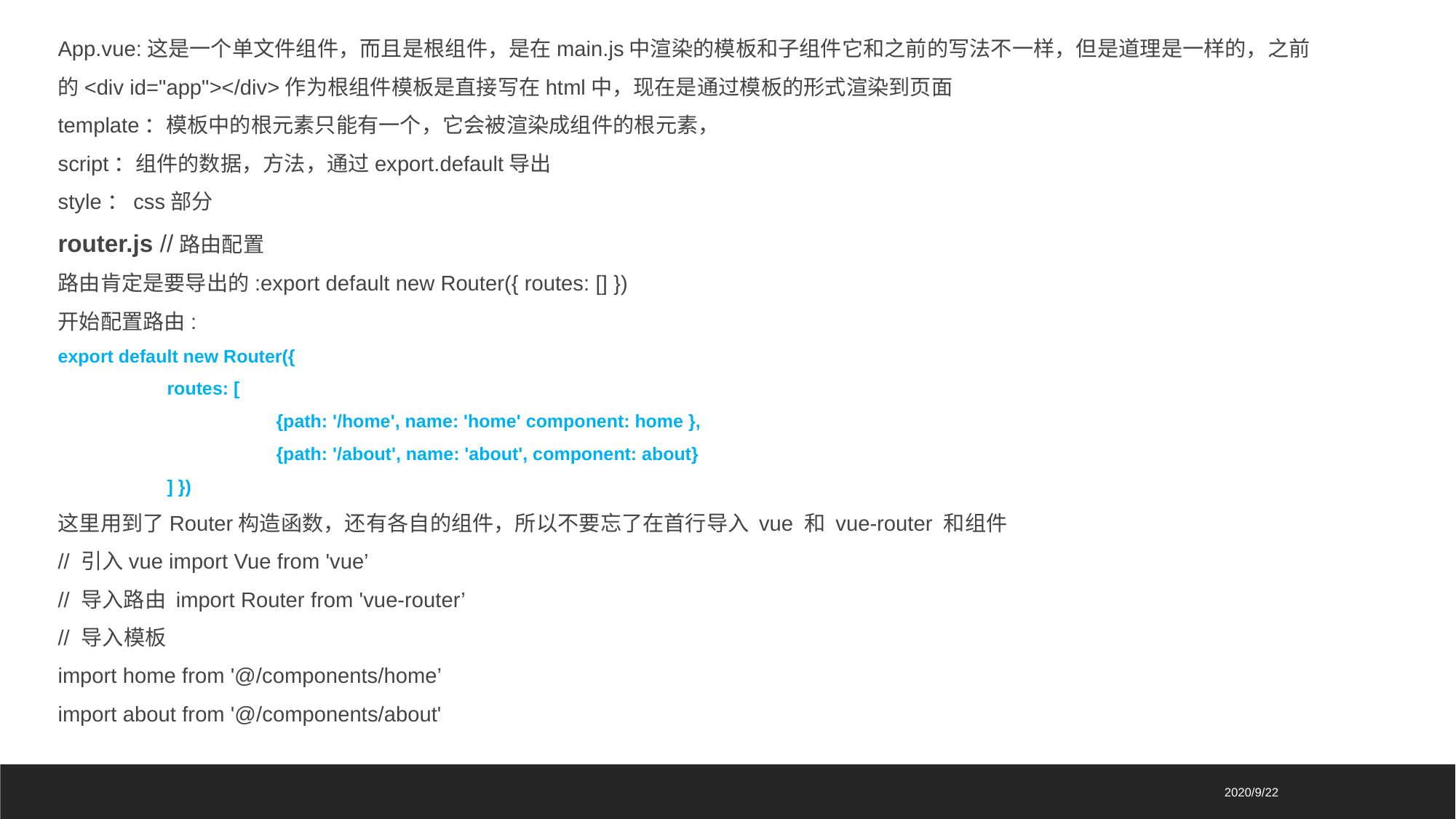

App.vue:这是一个单文件组件，而且是根组件，是在main.js中渲染的模板和子组件它和之前的写法不一样，但是道理是一样的，之前的<div id="app"></div>作为根组件模板是直接写在html中，现在是通过模板的形式渲染到页面
template：模板中的根元素只能有一个，它会被渲染成组件的根元素，
script：组件的数据，方法，通过export.default导出
style：css部分
router.js //路由配置
路由肯定是要导出的:export default new Router({ routes: [] })
开始配置路由:
export default new Router({
	routes: [
		{path: '/home', name: 'home' component: home },
	 	{path: '/about', name: 'about', component: about}
	] })
这里用到了Router构造函数，还有各自的组件，所以不要忘了在首行导入 vue 和 vue-router 和组件
// 引入vue import Vue from 'vue’
// 导入路由 import Router from 'vue-router’
// 导入模板
import home from '@/components/home’
import about from '@/components/about'
2020/9/22